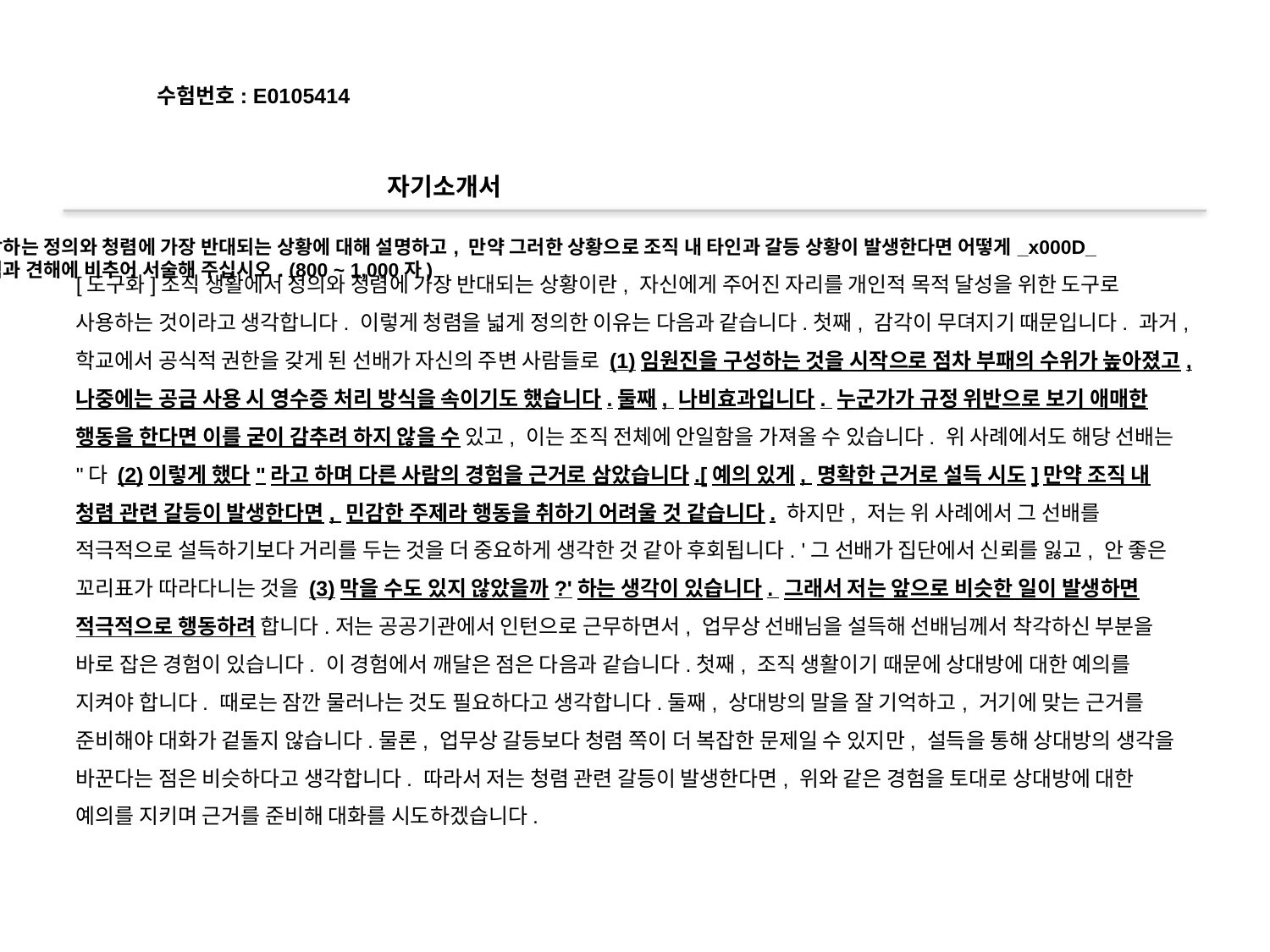

수험번호: E0105414
#

자기소개서

조직 생활에서 본인이 생각하는 정의와 청렴에 가장 반대되는 상황에 대해 설명하고, 만약 그러한 상황으로 조직 내 타인과 갈등 상황이 발생한다면 어떻게_x000D_
대처할 것인지 본인의 경험과 견해에 비추어 서술해 주십시오. (800 ~ 1,000자)

[도구화]조직 생활에서 정의와 청렴에 가장 반대되는 상황이란, 자신에게 주어진 자리를 개인적 목적 달성을 위한 도구로 사용하는 것이라고 생각합니다. 이렇게 청렴을 넓게 정의한 이유는 다음과 같습니다.첫째, 감각이 무뎌지기 때문입니다. 과거, 학교에서 공식적 권한을 갖게 된 선배가 자신의 주변 사람들로 (1)임원진을 구성하는 것을 시작으로 점차 부패의 수위가 높아졌고, 나중에는 공금 사용 시 영수증 처리 방식을 속이기도 했습니다.둘째, 나비효과입니다. 누군가가 규정 위반으로 보기 애매한 행동을 한다면 이를 굳이 감추려 하지 않을 수 있고, 이는 조직 전체에 안일함을 가져올 수 있습니다. 위 사례에서도 해당 선배는 "다 (2)이렇게 했다"라고 하며 다른 사람의 경험을 근거로 삼았습니다.[예의 있게, 명확한 근거로 설득 시도]만약 조직 내 청렴 관련 갈등이 발생한다면, 민감한 주제라 행동을 취하기 어려울 것 같습니다. 하지만, 저는 위 사례에서 그 선배를 적극적으로 설득하기보다 거리를 두는 것을 더 중요하게 생각한 것 같아 후회됩니다. '그 선배가 집단에서 신뢰를 잃고, 안 좋은 꼬리표가 따라다니는 것을 (3)막을 수도 있지 않았을까?'하는 생각이 있습니다. 그래서 저는 앞으로 비슷한 일이 발생하면 적극적으로 행동하려 합니다.저는 공공기관에서 인턴으로 근무하면서, 업무상 선배님을 설득해 선배님께서 착각하신 부분을 바로 잡은 경험이 있습니다. 이 경험에서 깨달은 점은 다음과 같습니다.첫째, 조직 생활이기 때문에 상대방에 대한 예의를 지켜야 합니다. 때로는 잠깐 물러나는 것도 필요하다고 생각합니다.둘째, 상대방의 말을 잘 기억하고, 거기에 맞는 근거를 준비해야 대화가 겉돌지 않습니다.물론, 업무상 갈등보다 청렴 쪽이 더 복잡한 문제일 수 있지만, 설득을 통해 상대방의 생각을 바꾼다는 점은 비슷하다고 생각합니다. 따라서 저는 청렴 관련 갈등이 발생한다면, 위와 같은 경험을 토대로 상대방에 대한 예의를 지키며 근거를 준비해 대화를 시도하겠습니다.

자기소개서 기반 면접 질문 제안

(1) 조직에서 청렴과 관련하여 발생할 수 있는 또 다른 갈등에는 어떤 것이 있을까요?
(2) 조직 내에서 청렴성을 증진시키기 위해 어떤 추가적인 조치를 고려할 수 있나요?
(3) 과거 인턴 경험에서 상대방을 설득하는 과정에서 어떤 전략이 가장 효과적이었나요?